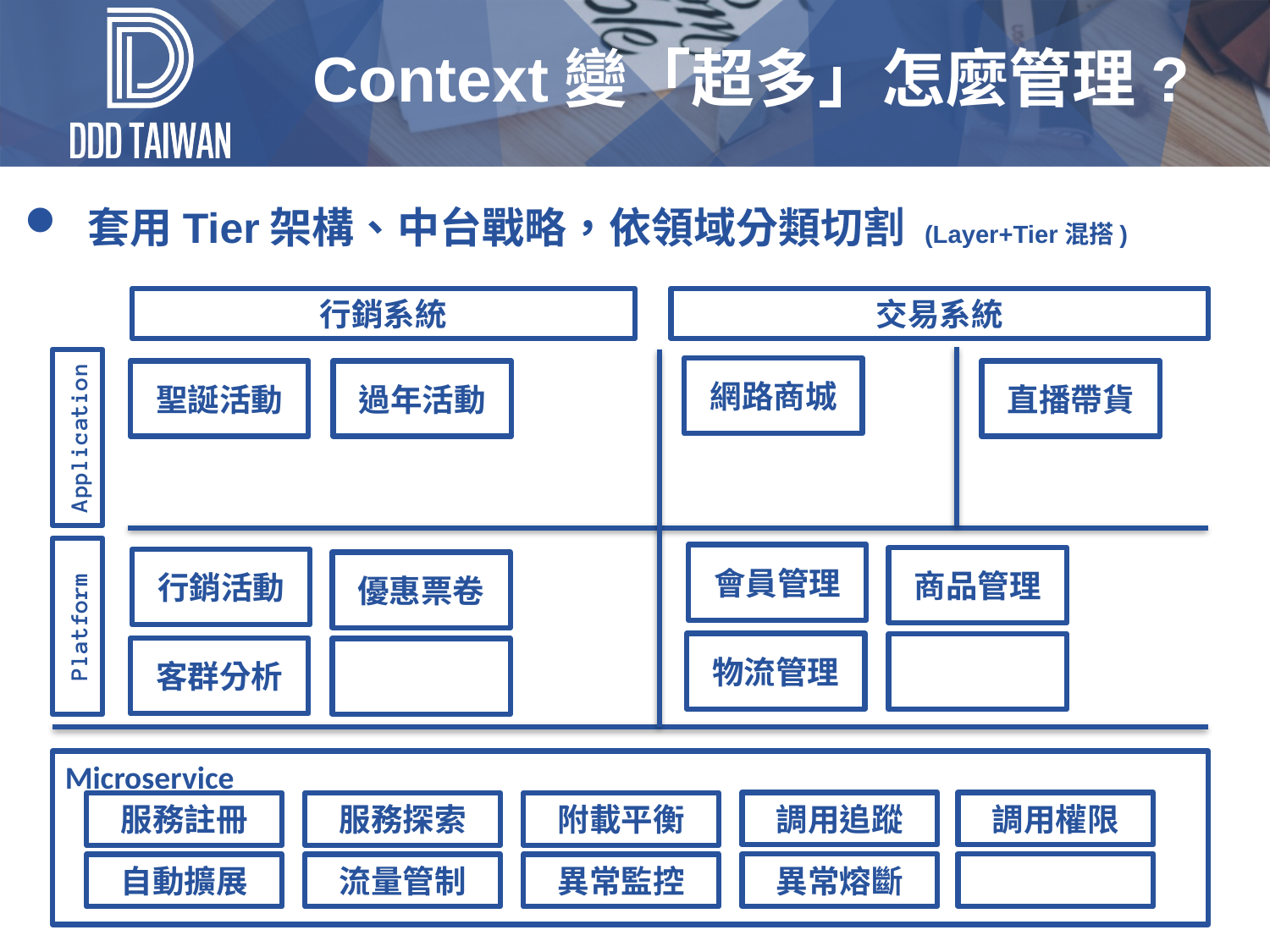

# Context變「超多」怎麼管理?
套用Tier架構、中台戰略，依領域分類切割 (Layer+Tier混搭)
行銷系統
交易系統
Application
網路商城
直播帶貨
聖誕活動
過年活動
Platform
會員管理
商品管理
行銷活動
優惠票卷
物流管理

客群分析

Microservice
調用追蹤
調用權限
服務註冊
服務探索
附載平衡
異常熔斷

自動擴展
流量管制
異常監控